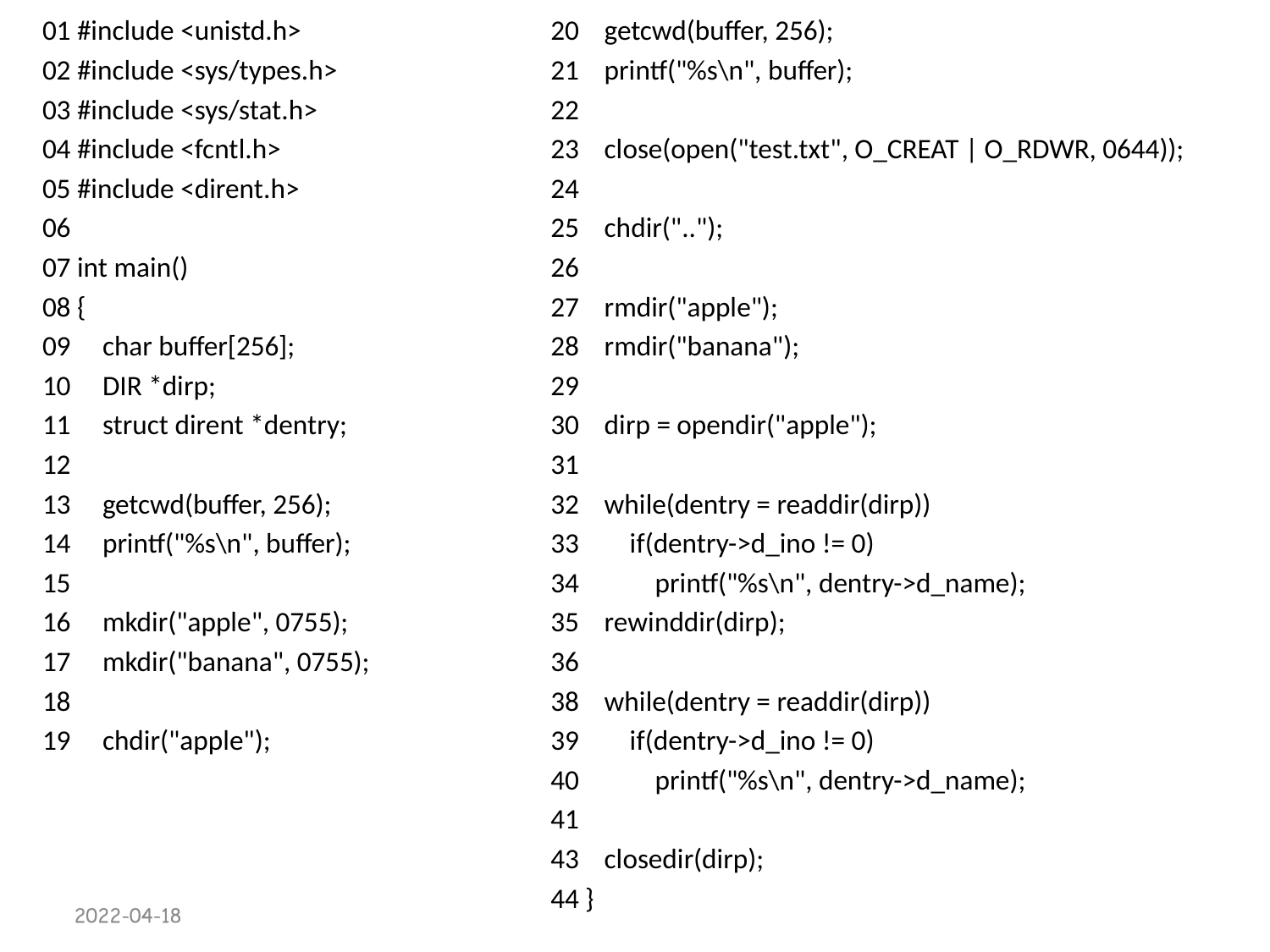

01 #include <unistd.h>
02 #include <sys/types.h>
03 #include <sys/stat.h>
04 #include <fcntl.h>
05 #include <dirent.h>
06
07 int main()
08 {
09     char buffer[256];
10     DIR *dirp;
11     struct dirent *dentry;
12
13     getcwd(buffer, 256);
14     printf("%s\n", buffer);
15
16     mkdir("apple", 0755);
17     mkdir("banana", 0755);
18
19     chdir("apple");
20    getcwd(buffer, 256);
21    printf("%s\n", buffer);
22
23    close(open("test.txt", O_CREAT | O_RDWR, 0644));
24
25    chdir("..");
26
27    rmdir("apple");
28    rmdir("banana");
29
30    dirp = opendir("apple");
31
32    while(dentry = readdir(dirp))
33        if(dentry->d_ino != 0)
34            printf("%s\n", dentry->d_name);
35    rewinddir(dirp);
36
38    while(dentry = readdir(dirp))
39        if(dentry->d_ino != 0)
40            printf("%s\n", dentry->d_name);
41
43    closedir(dirp);
44 }
2022-04-18
리눅스 프로그래밍
3